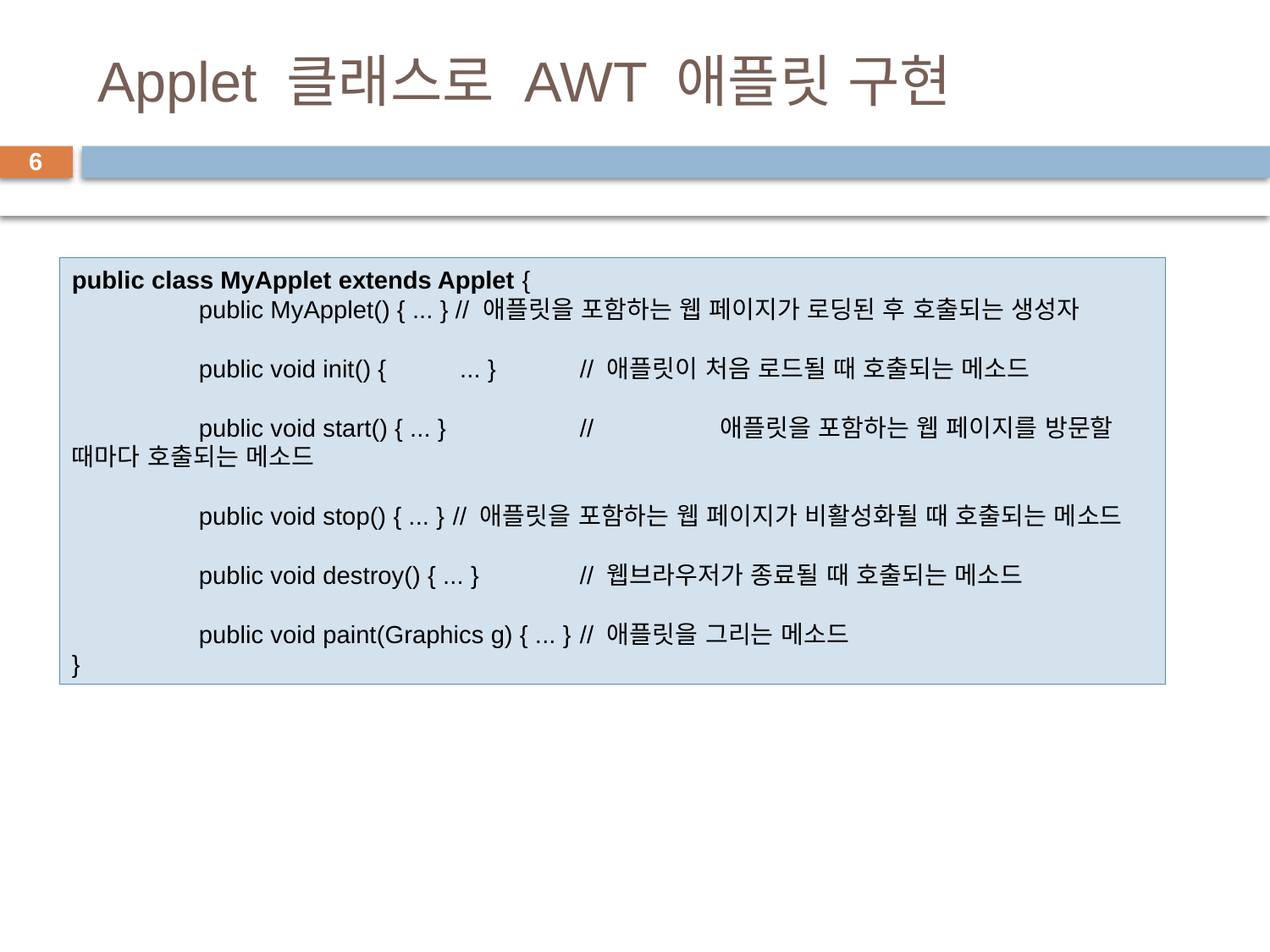

# Applet 클래스로 AWT 애플릿 구현
6
public class MyApplet extends Applet {
	public MyApplet() { ... } // 애플릿을 포함하는 웹 페이지가 로딩된 후 호출되는 생성자

	public void init() {	 ... } 	// 애플릿이 처음 로드될 때 호출되는 메소드

	public void start() { ... } 	//	 애플릿을 포함하는 웹 페이지를 방문할 때마다 호출되는 메소드

	public void stop() { ... }	// 애플릿을 포함하는 웹 페이지가 비활성화될 때 호출되는 메소드

	public void destroy() { ... }	// 웹브라우저가 종료될 때 호출되는 메소드

	public void paint(Graphics g) { ... }	// 애플릿을 그리는 메소드
}